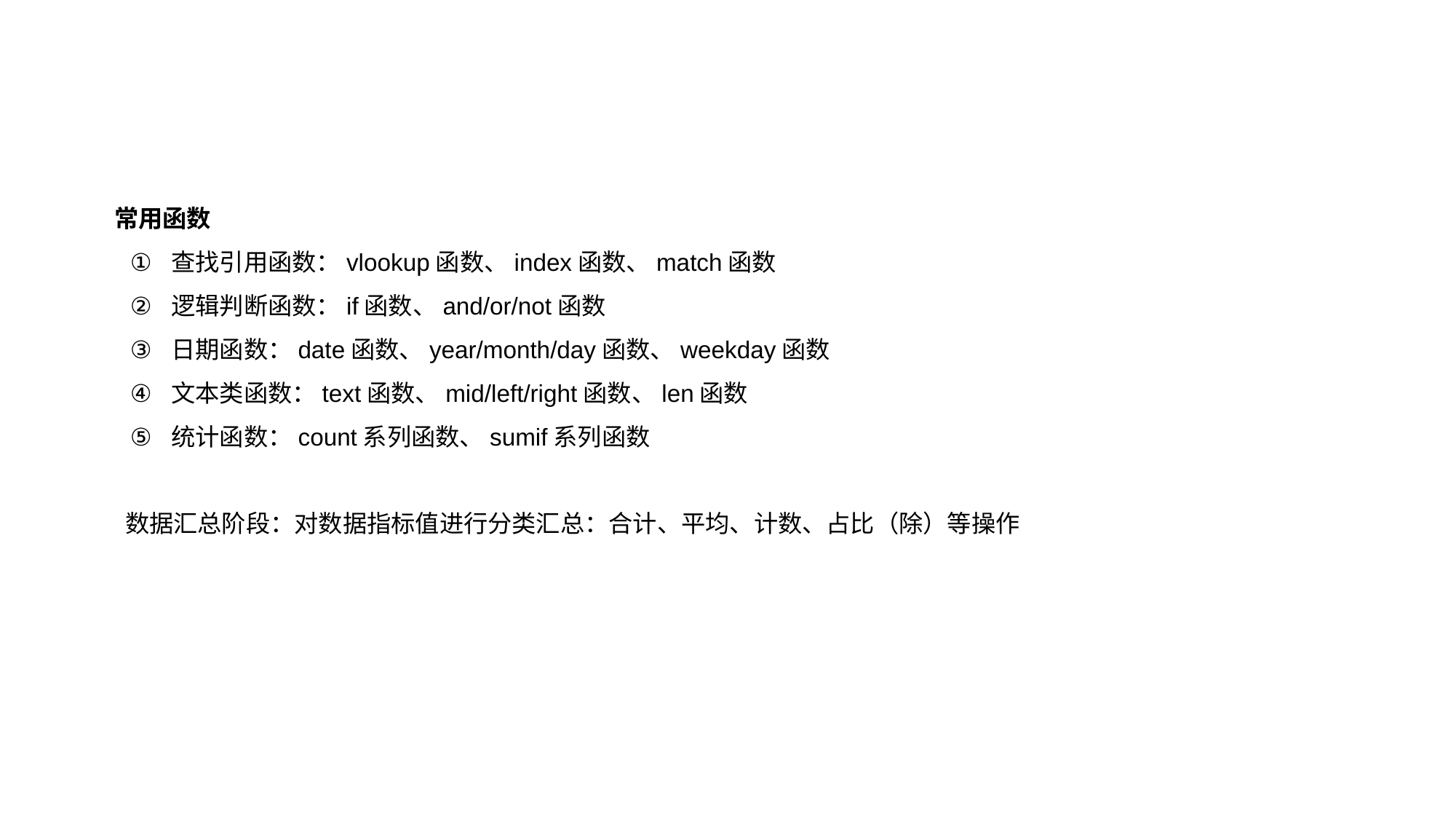

常用函数
查找引用函数：vlookup函数、index函数、match函数
逻辑判断函数：if函数、and/or/not函数
日期函数：date函数、year/month/day函数、weekday函数
文本类函数：text函数、mid/left/right函数、len函数
统计函数：count系列函数、sumif系列函数

        数据汇总阶段：对数据指标值进行分类汇总：合计、平均、计数、占比（除）等操作